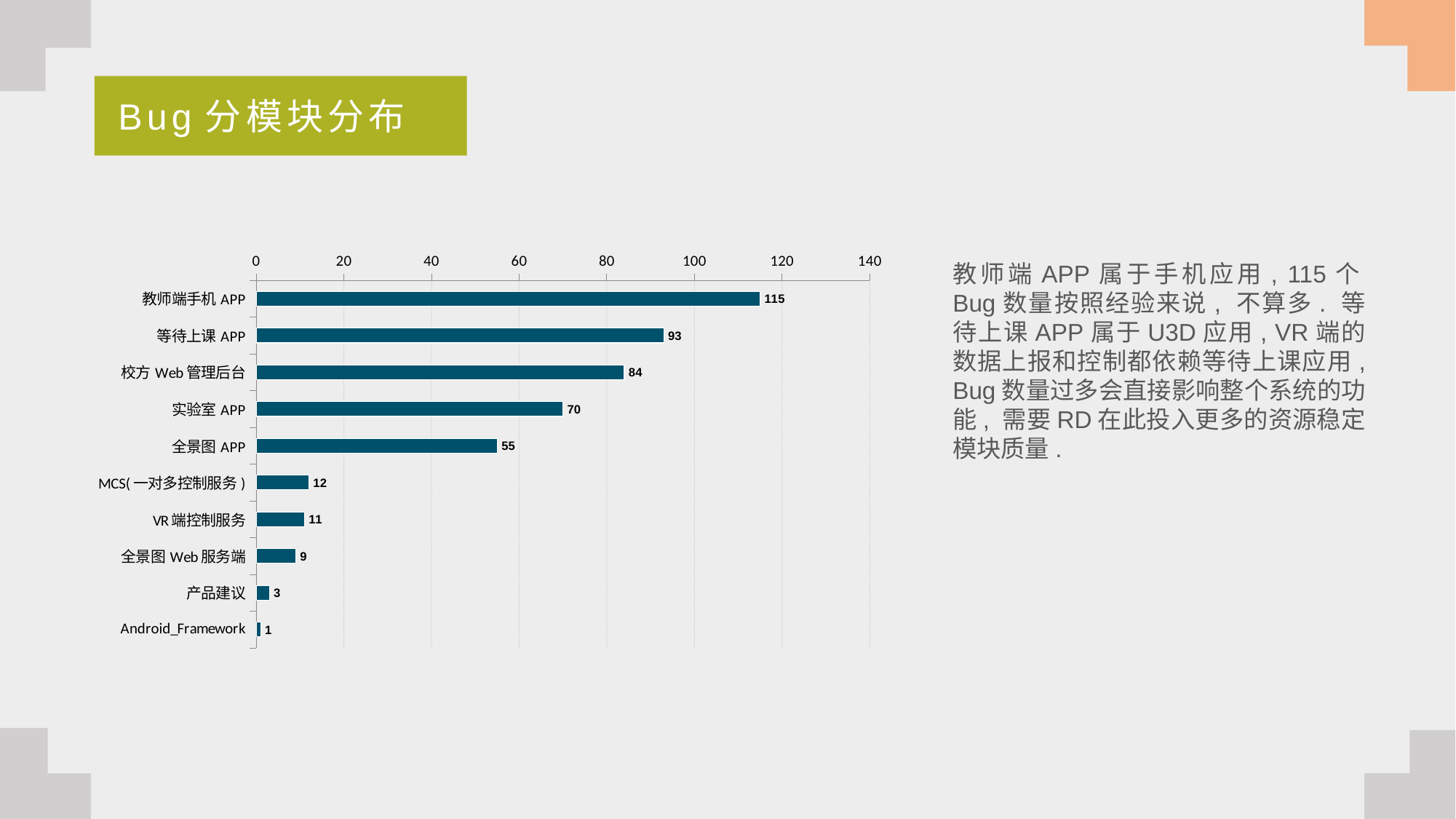

Bug分模块分布

### Chart

| Category | 汇总 |
|---|---|
| 教师端手机APP | 115.0 |
| 等待上课APP | 93.0 |
| 校方Web管理后台 | 84.0 |
| 实验室APP | 70.0 |
| 全景图APP | 55.0 |
| MCS(一对多控制服务) | 12.0 |
| VR端控制服务 | 11.0 |
| 全景图Web服务端 | 9.0 |
| 产品建议 | 3.0 |
| Android_Framework | 1.0 |
教师端APP属于手机应用, 115个Bug数量按照经验来说, 不算多. 等待上课APP属于U3D应用, VR端的数据上报和控制都依赖等待上课应用, Bug数量过多会直接影响整个系统的功能, 需要RD在此投入更多的资源稳定模块质量.